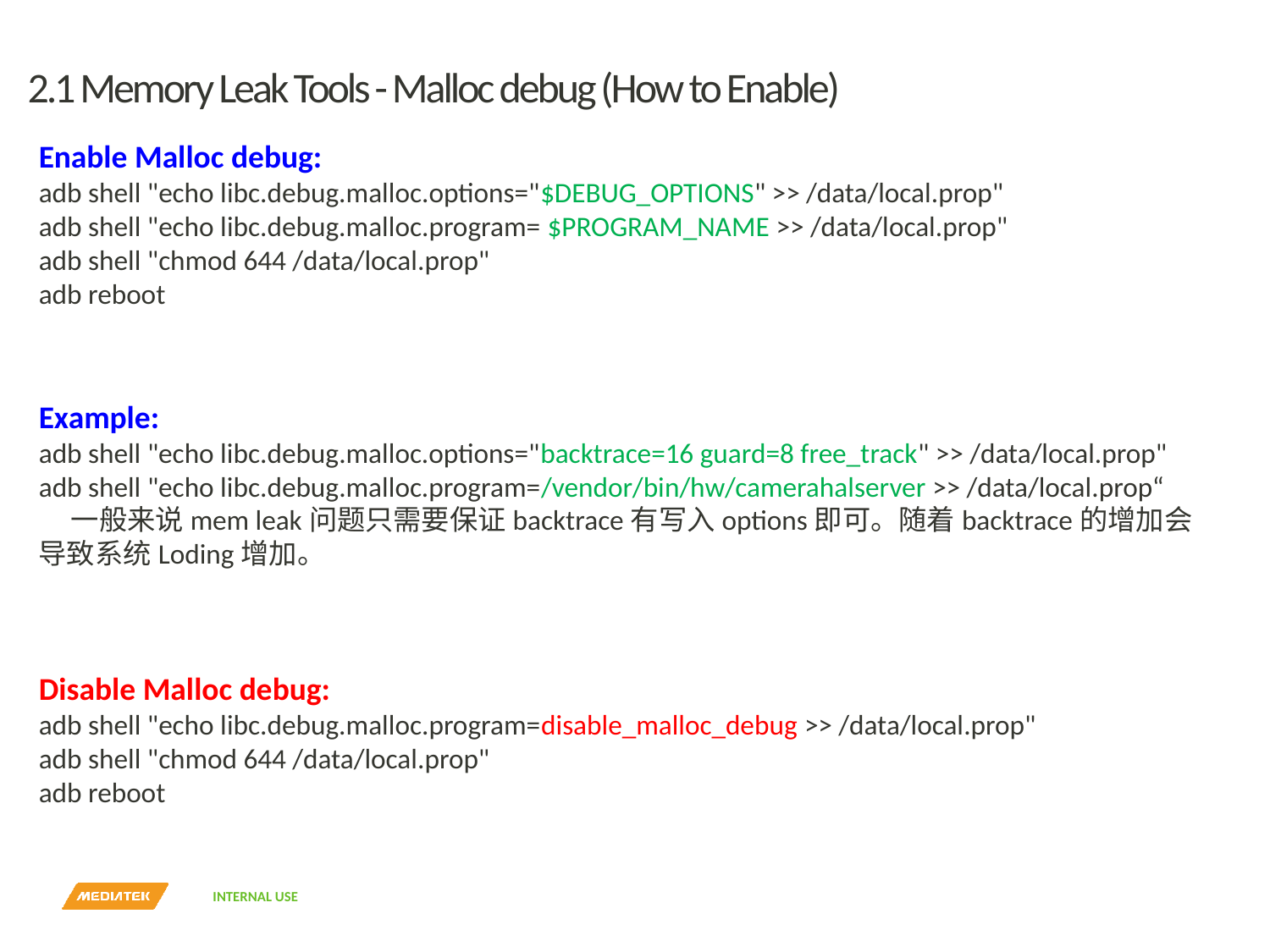

# 2.1 Memory Leak Tools - Malloc debug (How to Enable)
Enable Malloc debug:
adb shell "echo libc.debug.malloc.options="$DEBUG_OPTIONS" >> /data/local.prop"
adb shell "echo libc.debug.malloc.program= $PROGRAM_NAME >> /data/local.prop"
adb shell "chmod 644 /data/local.prop"
adb reboot
Example:
adb shell "echo libc.debug.malloc.options="backtrace=16 guard=8 free_track" >> /data/local.prop"
adb shell "echo libc.debug.malloc.program=/vendor/bin/hw/camerahalserver >> /data/local.prop“
    一般来说mem leak问题只需要保证backtrace有写入options即可。随着backtrace的增加会导致系统Loding增加。

Disable Malloc debug:
adb shell "echo libc.debug.malloc.program=disable_malloc_debug >> /data/local.prop"
adb shell "chmod 644 /data/local.prop"
adb reboot